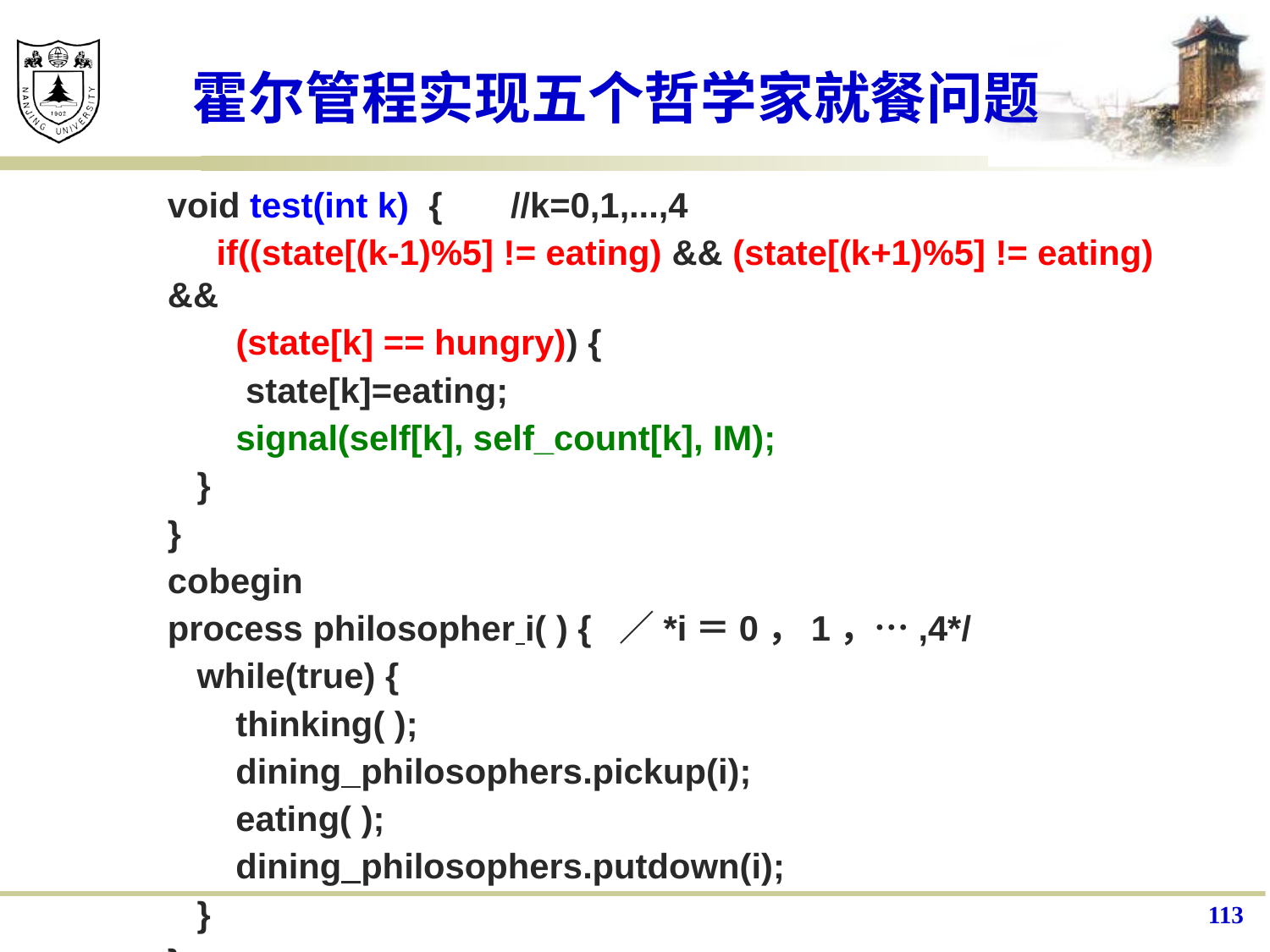

# 霍尔管程实现五个哲学家就餐问题
void test(int k)  {       //k=0,1,...,4
     if((state[(k-1)%5] != eating) && (state[(k+1)%5] != eating) &&
       (state[k] == hungry)) {
        state[k]=eating;
       signal(self[k], self_count[k], IM);
   }
}
cobegin
process philosopher i( ) {  ／*i＝0，1，…,4*/
   while(true) {
　   thinking( );
　   dining  philosophers.pickup(i);
　   eating( );
　   dining  philosophers.putdown(i);
   }
}

113